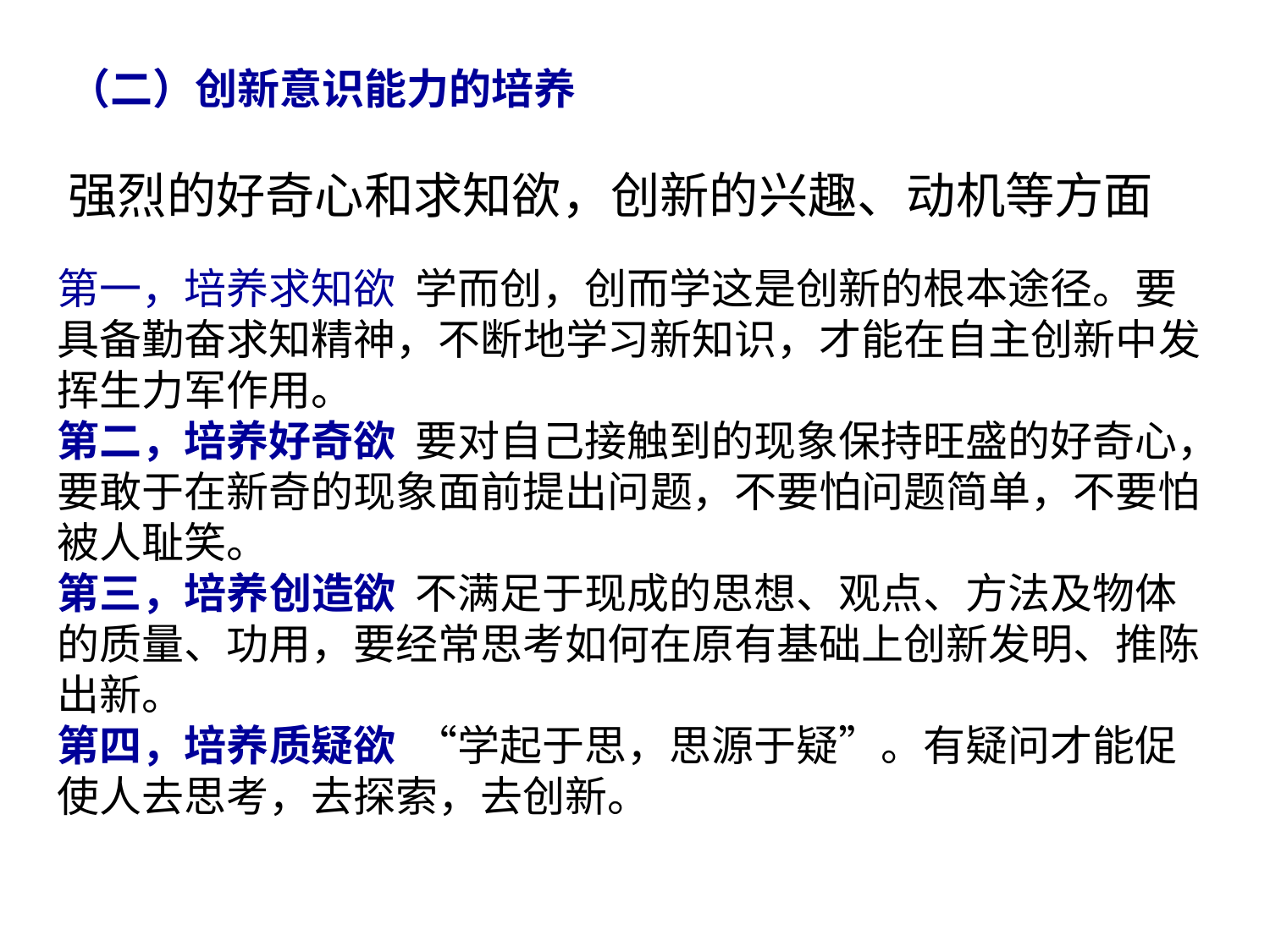

（二）创新意识能力的培养

强烈的好奇心和求知欲，创新的兴趣、动机等方面
第一，培养求知欲  学而创，创而学这是创新的根本途径。要具备勤奋求知精神，不断地学习新知识，才能在自主创新中发挥生力军作用。
第二，培养好奇欲  要对自己接触到的现象保持旺盛的好奇心，要敢于在新奇的现象面前提出问题，不要怕问题简单，不要怕被人耻笑。
第三，培养创造欲  不满足于现成的思想、观点、方法及物体的质量、功用，要经常思考如何在原有基础上创新发明、推陈出新。
第四，培养质疑欲  “学起于思，思源于疑”。有疑问才能促使人去思考，去探索，去创新。